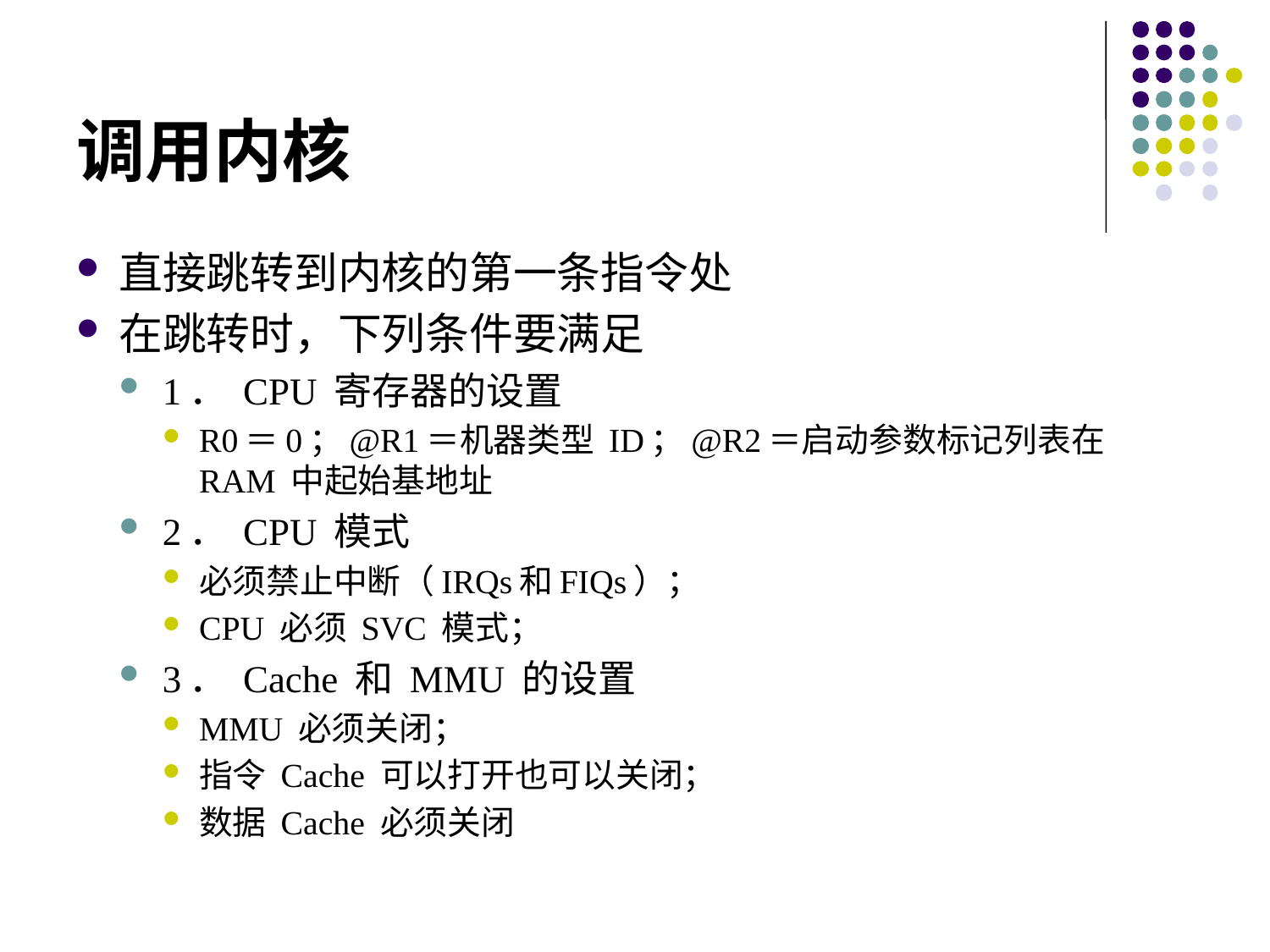

# 调用内核
直接跳转到内核的第一条指令处
在跳转时，下列条件要满足
1． CPU 寄存器的设置
R0＝0；@R1＝机器类型 ID；@R2＝启动参数标记列表在 RAM 中起始基地址
2． CPU 模式
必须禁止中断（IRQs和FIQs）；
CPU 必须 SVC 模式；
3． Cache 和 MMU 的设置
MMU 必须关闭；
指令 Cache 可以打开也可以关闭；
数据 Cache 必须关闭